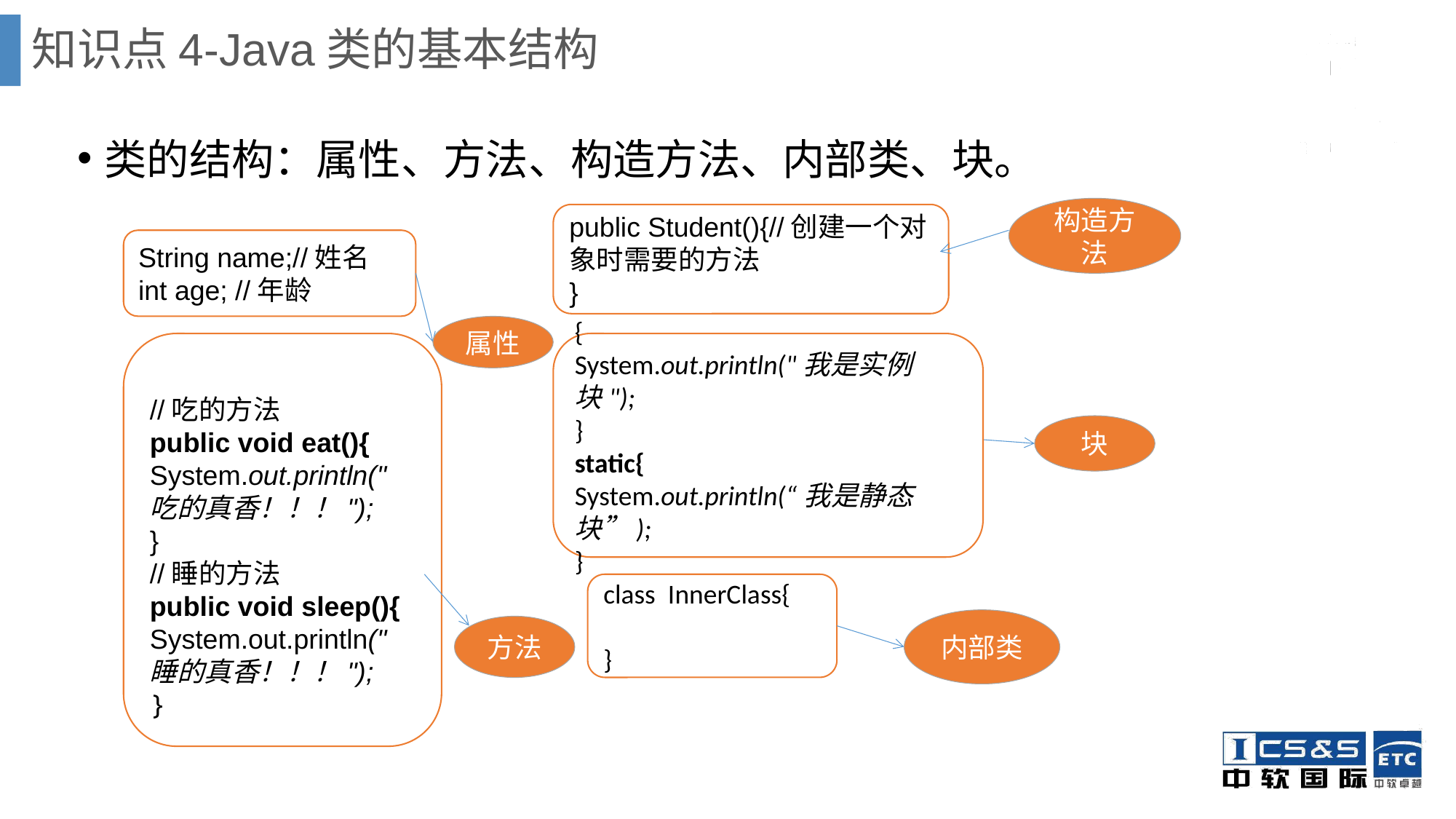

# 知识点4-Java类的基本结构
类的结构：属性、方法、构造方法、内部类、块。
构造方法
public Student(){//创建一个对象时需要的方法
}
String name;//姓名
int age; //年龄
属性

//吃的方法
public void eat(){
System.out.println("吃的真香！！！");
}
//睡的方法
public void sleep(){
System.out.println("睡的真香！！！");
}
{
System.out.println("我是实例块");
}
static{
System.out.println(“我是静态块”);
}
块
class  InnerClass{

}
内部类
方法